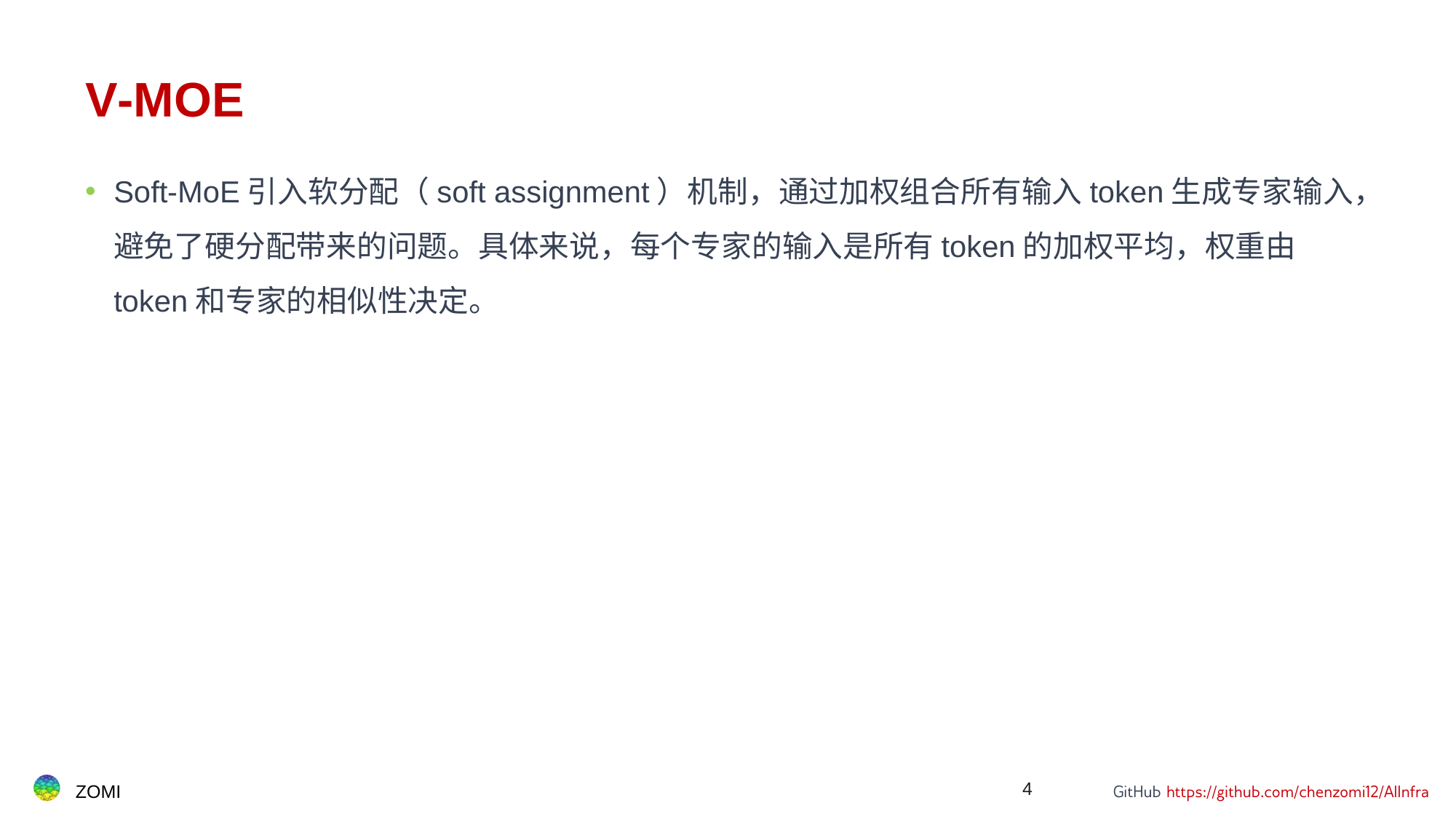

# V-MOE
Soft-MoE引入软分配（soft assignment）机制，通过加权组合所有输入token生成专家输入，避免了硬分配带来的问题。具体来说，每个专家的输入是所有token的加权平均，权重由token和专家的相似性决定。